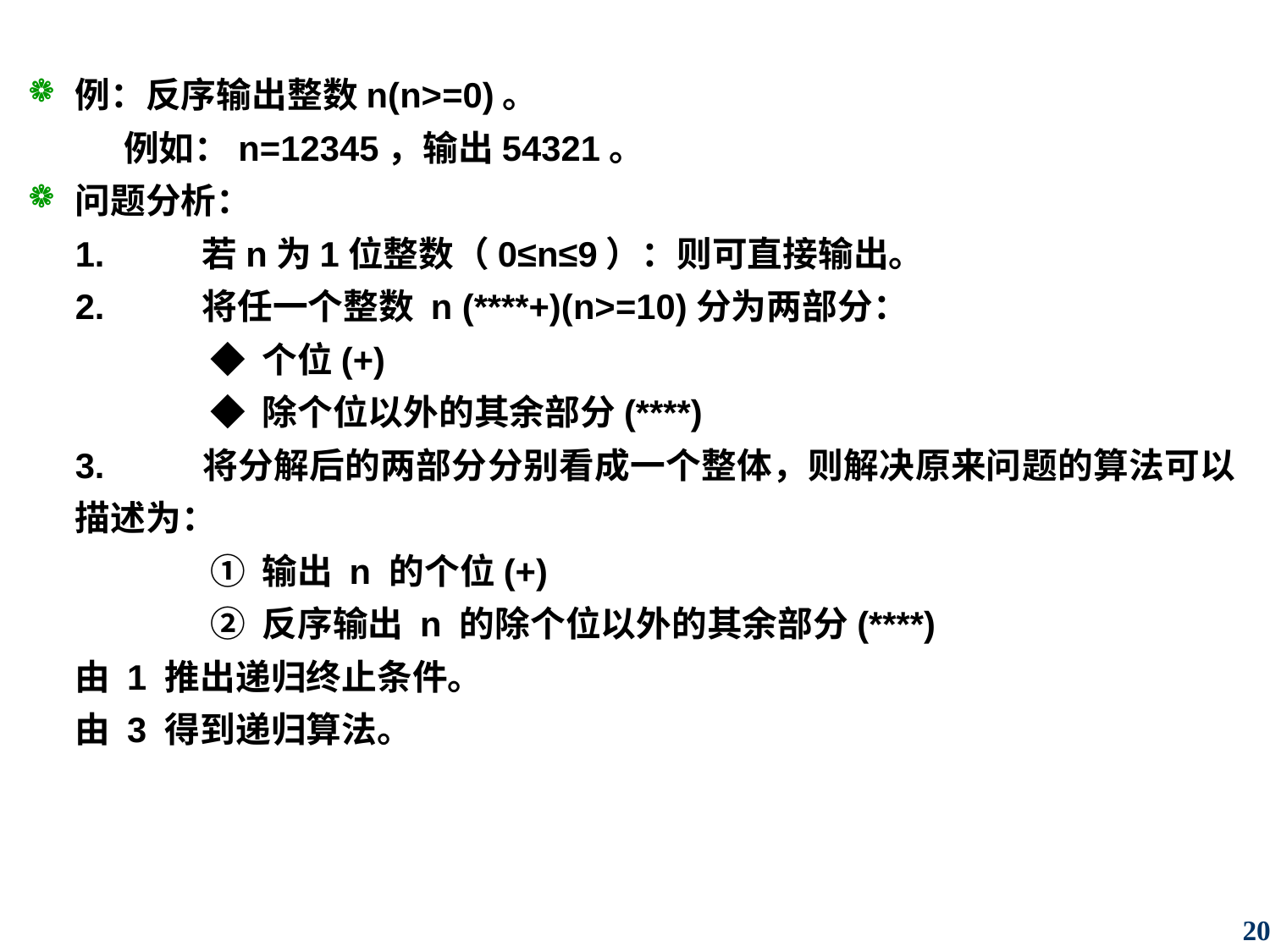

例：反序输出整数n(n>=0)。
	     例如：n=12345，输出54321。
问题分析：
	1.	若n为1位整数（0≤n≤9）：则可直接输出。
	2.	将任一个整数 n (****+)(n>=10)分为两部分：
		 ◆ 个位(+)
		 ◆ 除个位以外的其余部分(****)
	3.	将分解后的两部分分别看成一个整体，则解决原来问题的算法可以描述为：
		 ① 输出 n 的个位(+)
		 ② 反序输出 n 的除个位以外的其余部分(****)
	由 1 推出递归终止条件。
	由 3 得到递归算法。